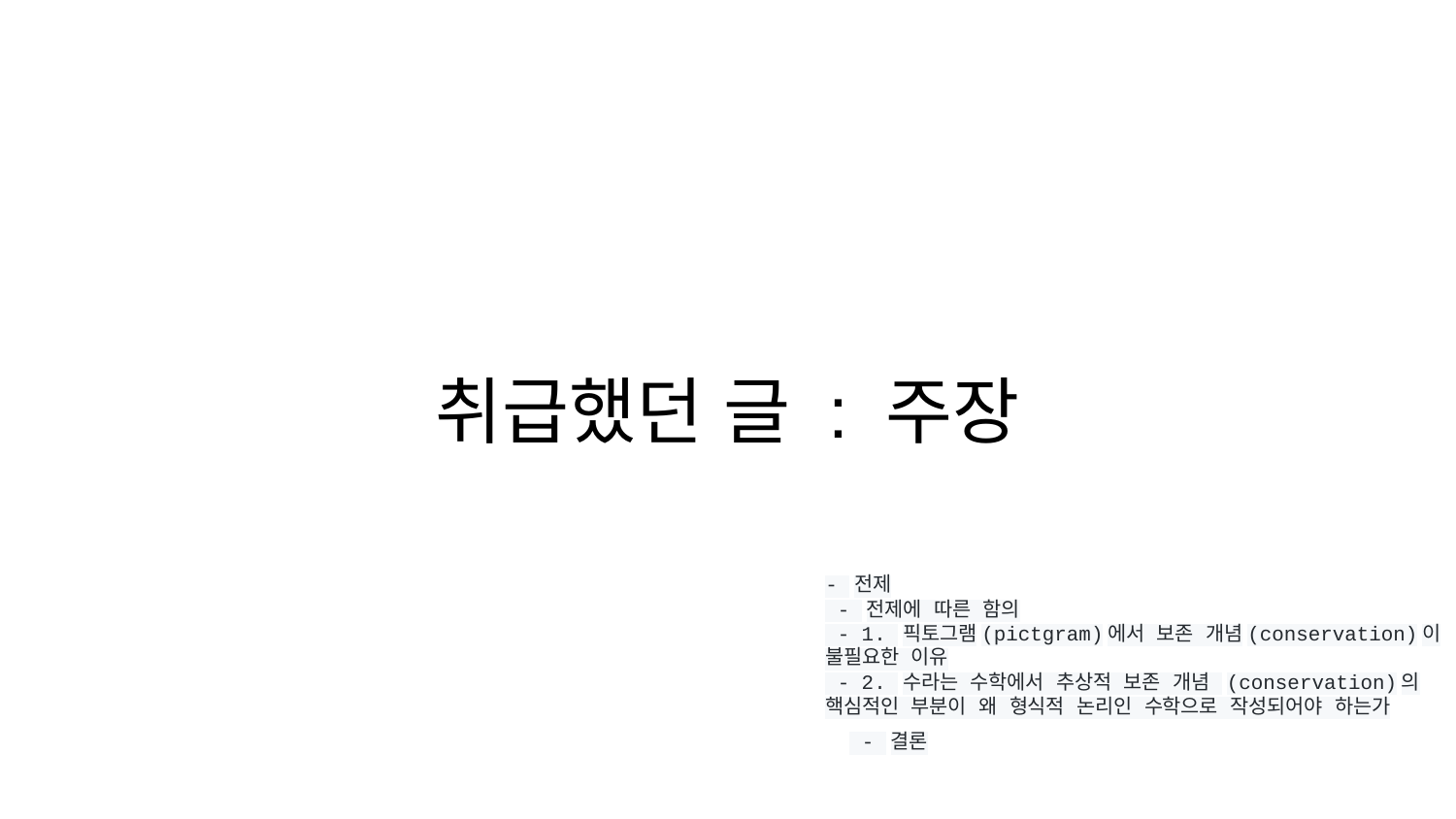

# 취급했던 글 : 주장
- 전제
 - 전제에 따른 함의
 - 1. 픽토그램(pictgram)에서 보존 개념(conservation)이 불필요한 이유
 - 2. 수라는 수학에서 추상적 보존 개념 (conservation)의 핵심적인 부분이 왜 형식적 논리인 수학으로 작성되어야 하는가
 - 결론